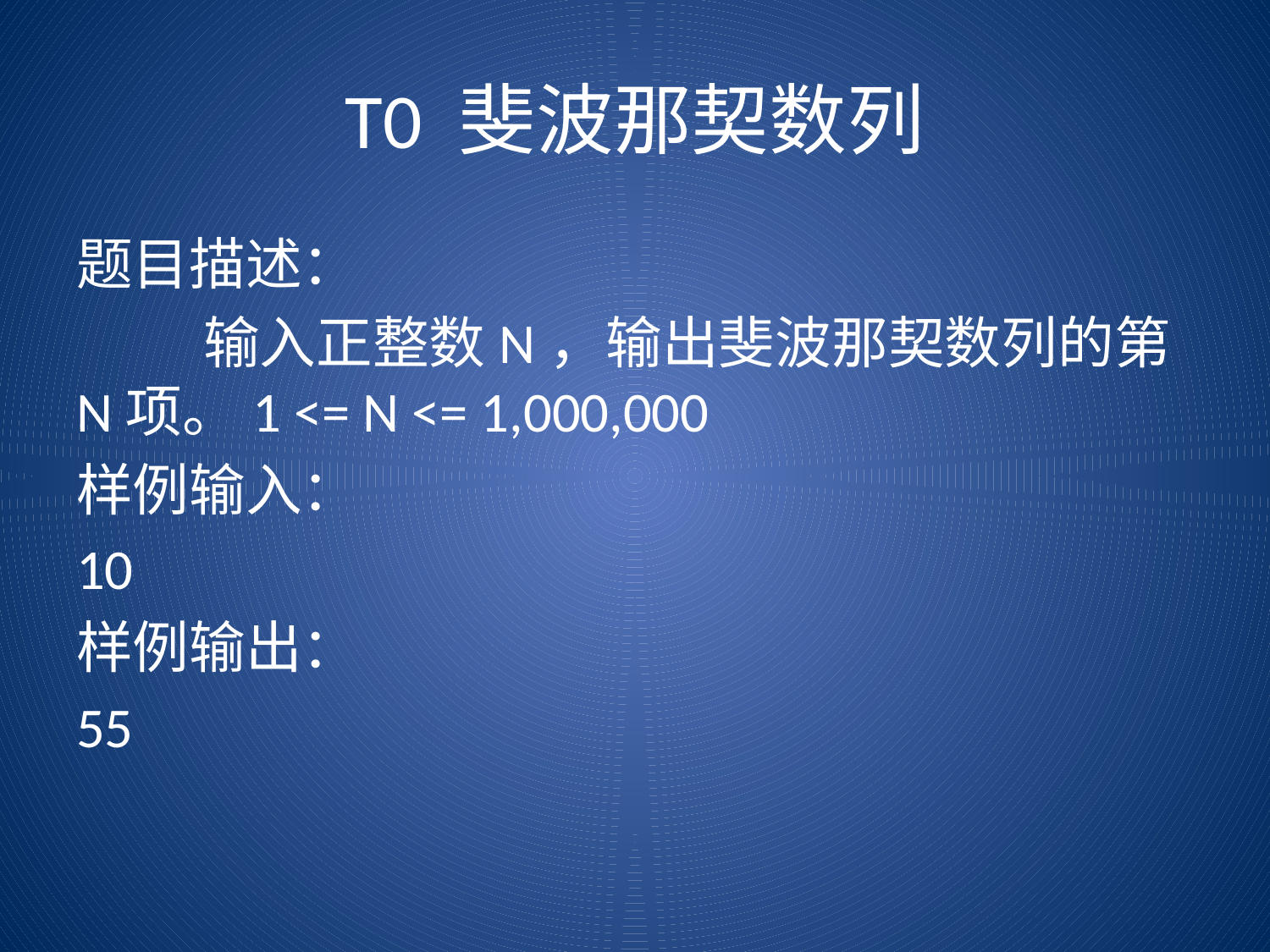

# T0 斐波那契数列
题目描述：
	输入正整数N，输出斐波那契数列的第N项。1 <= N <= 1,000,000
样例输入：
10
样例输出：
55